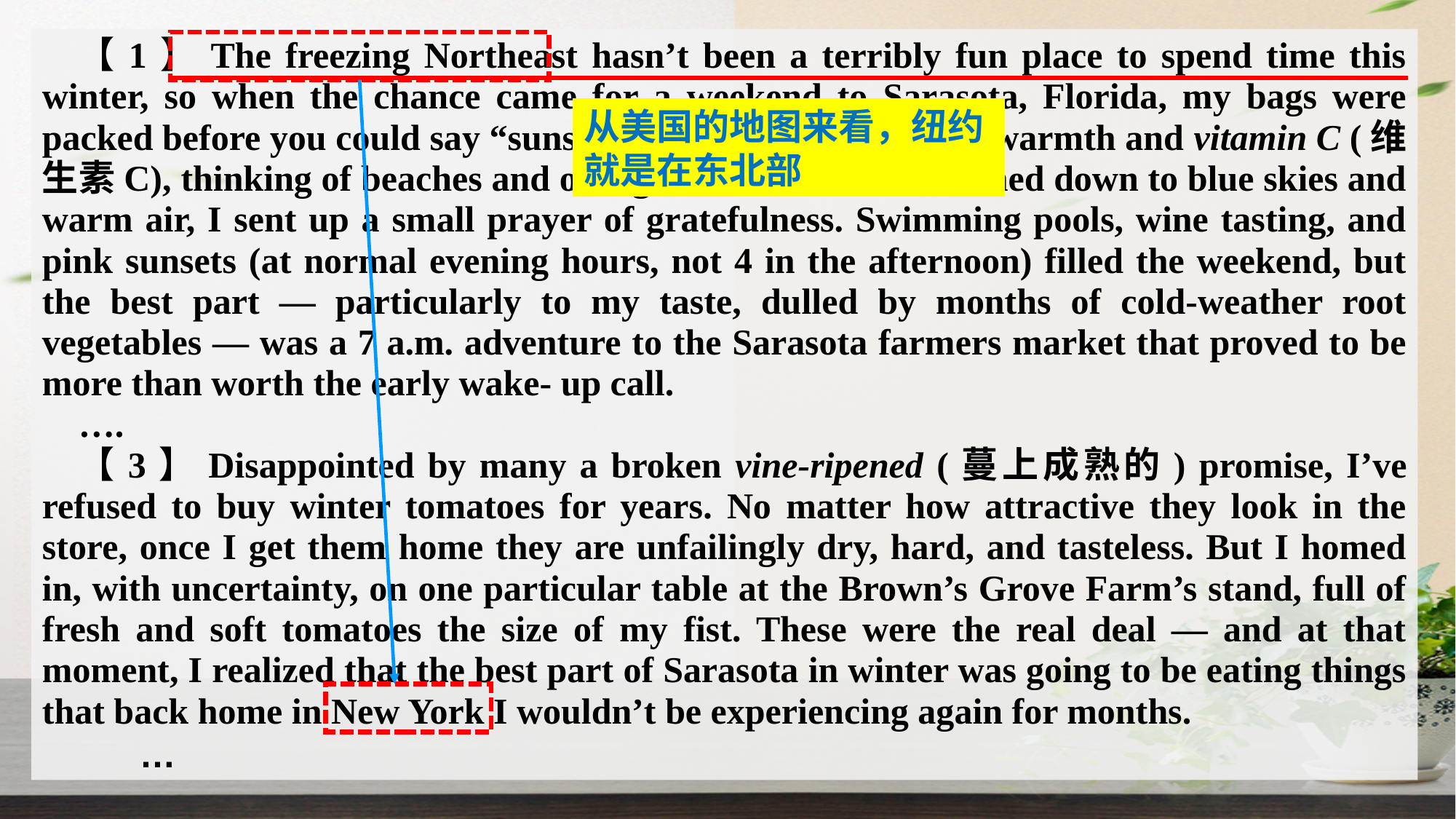

【1】The freezing Northeast hasn’t been a terribly fun place to spend time this winter, so when the chance came for a weekend to Sarasota, Florida, my bags were packed before you could say “sunshine”. I left for the land of warmth and vitamin C (维生素C), thinking of beaches and orange trees. When we touched down to blue skies and warm air, I sent up a small prayer of gratefulness. Swimming pools, wine tasting, and pink sunsets (at normal evening hours, not 4 in the afternoon) filled the weekend, but the best part — particularly to my taste, dulled by months of cold-weather root vegetables — was a 7 a.m. adventure to the Sarasota farmers market that proved to be more than worth the early wake- up call.
….
【3】Disappointed by many a broken vine-ripened (蔓上成熟的) promise, I’ve refused to buy winter tomatoes for years. No matter how attractive they look in the store, once I get them home they are unfailingly dry, hard, and tasteless. But I homed in, with uncertainty, on one particular table at the Brown’s Grove Farm’s stand, full of fresh and soft tomatoes the size of my fist. These were the real deal — and at that moment, I realized that the best part of Sarasota in winter was going to be eating things that back home in New York I wouldn’t be experiencing again for months.
      …

从美国的地图来看，纽约就是在东北部